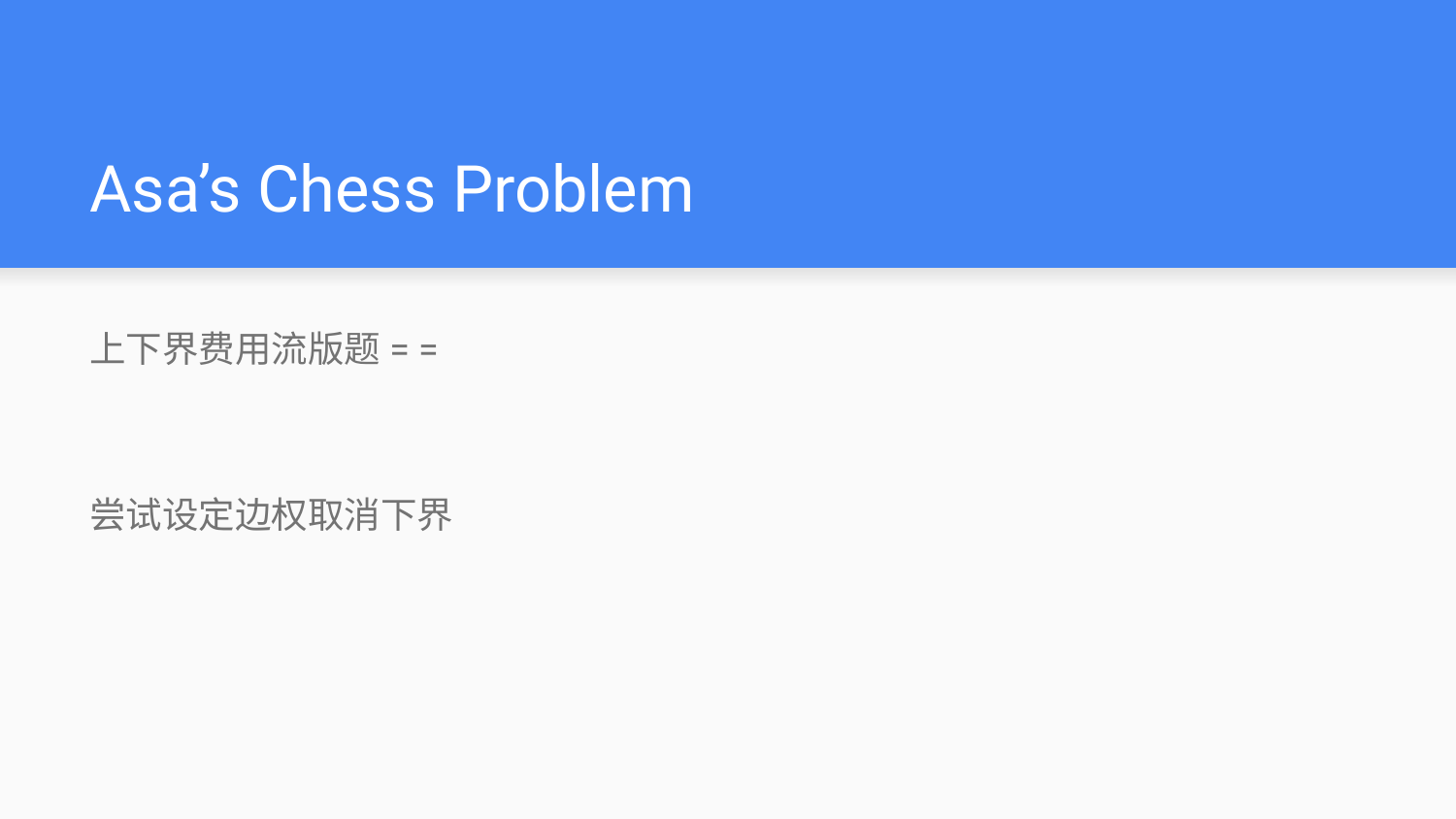

# Asa’s Chess Problem
上下界费用流版题= =

尝试设定边权取消下界